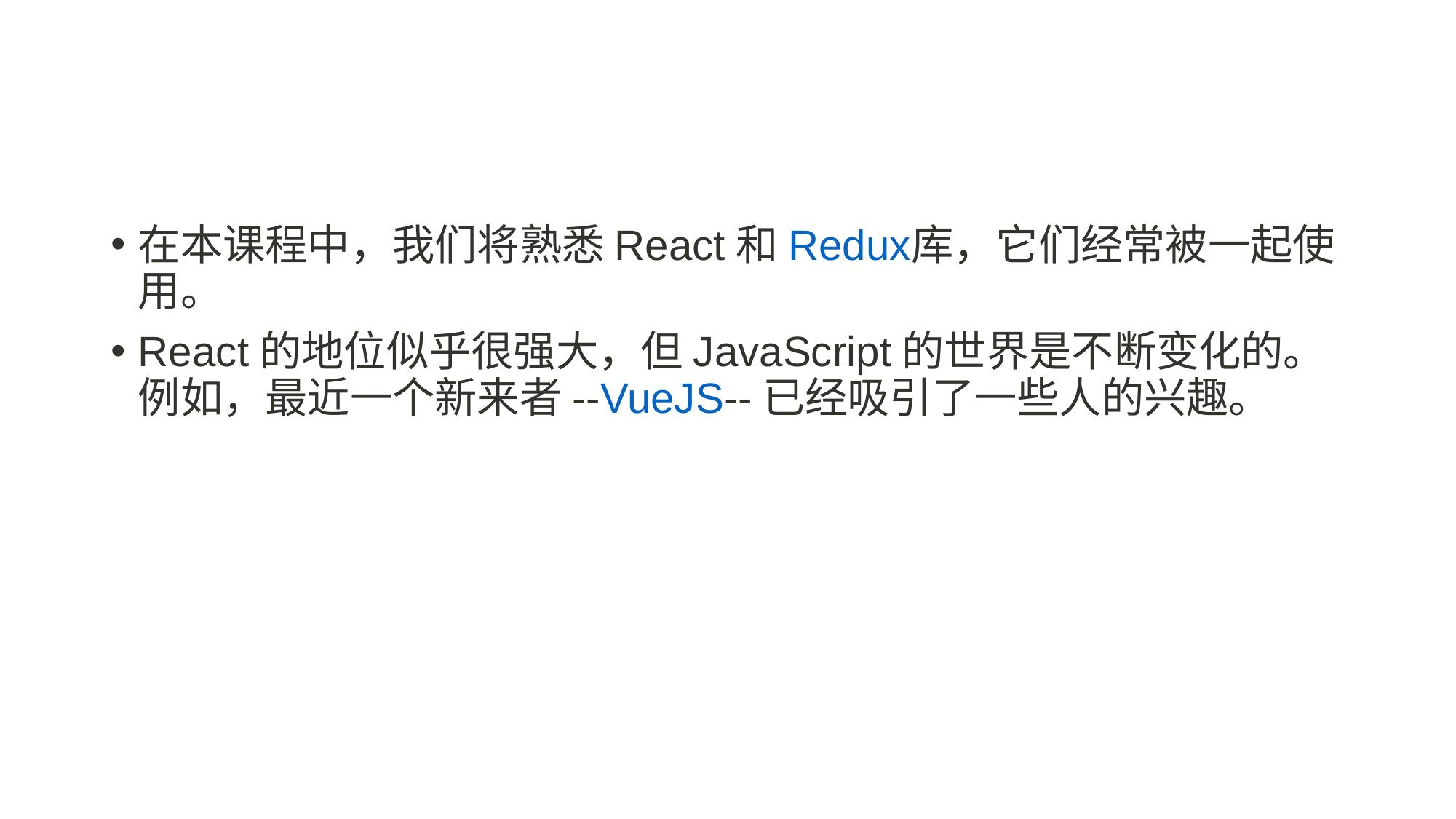

#
在本课程中，我们将熟悉React和Redux库，它们经常被一起使用。
React的地位似乎很强大，但JavaScript的世界是不断变化的。例如，最近一个新来者--VueJS--已经吸引了一些人的兴趣。